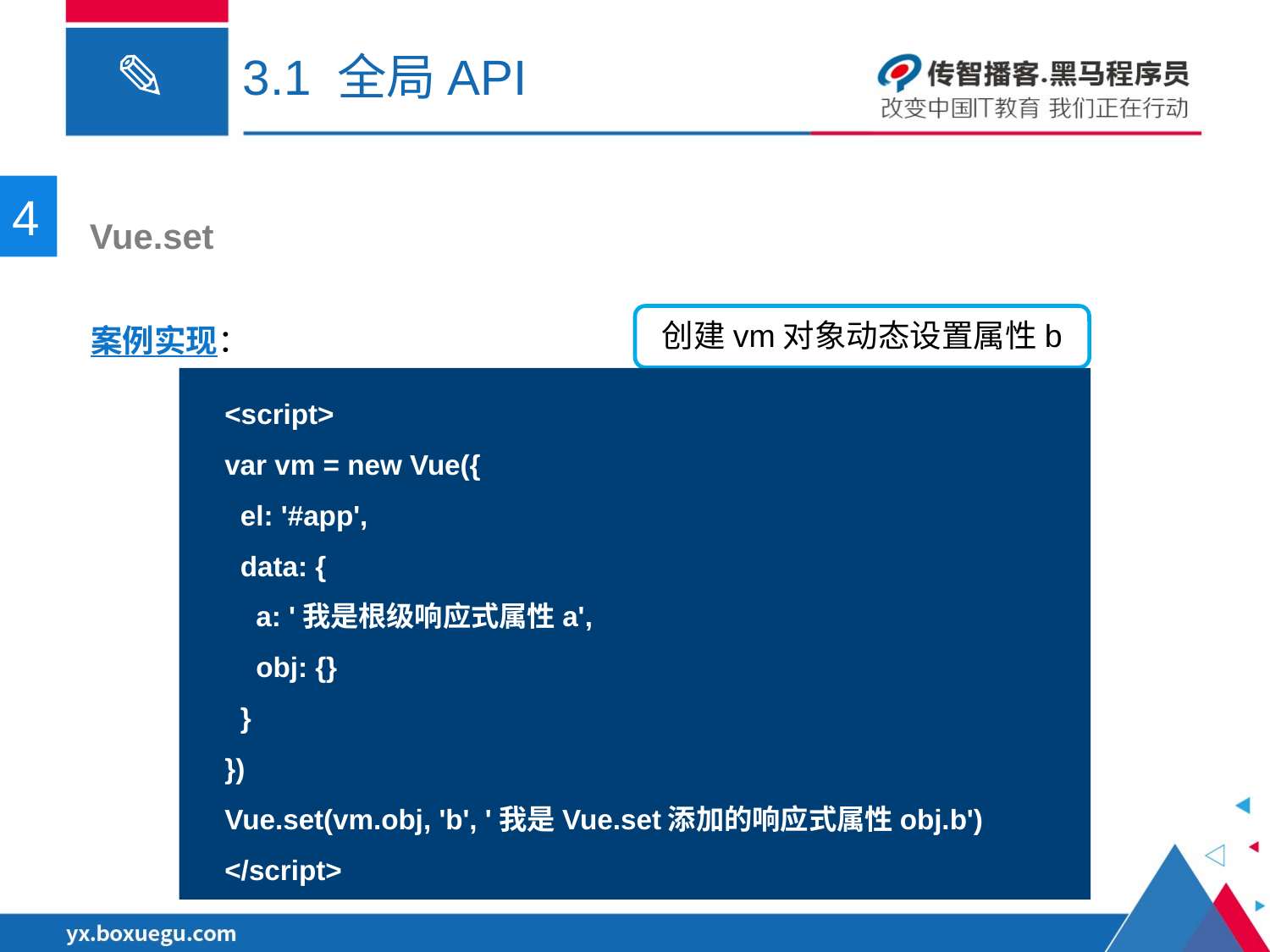

# 3.1 全局API

4
  Vue.set
案例实现：
创建vm对象动态设置属性b

<script>
var vm = new Vue({
  el: '#app',
  data: {
    a: '我是根级响应式属性a',
    obj: {}
  }
})
Vue.set(vm.obj, 'b', '我是Vue.set添加的响应式属性obj.b')
</script>